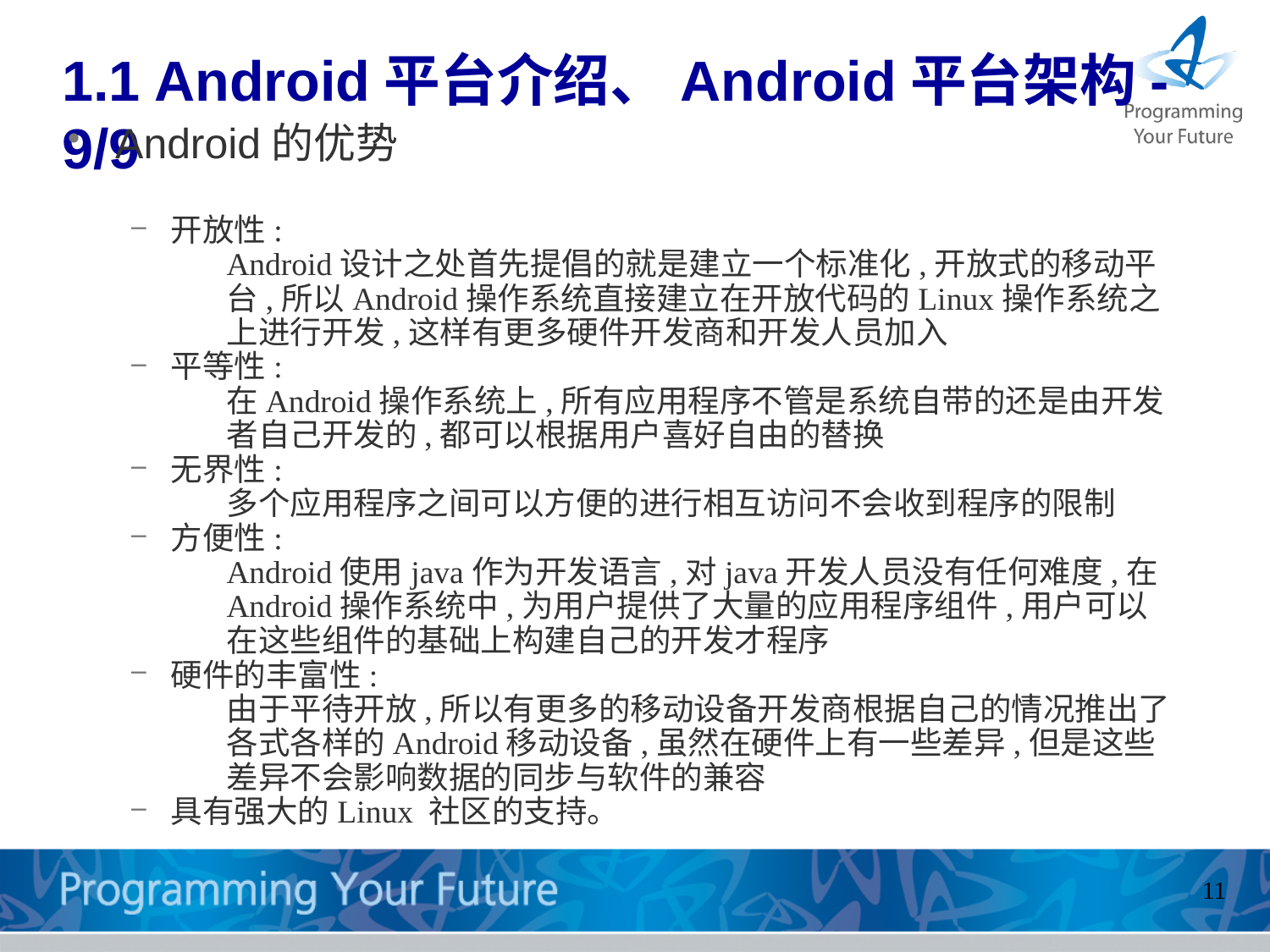

# 1.1 Android平台介绍、Android平台架构-9/9
Android的优势

开放性:
	Android设计之处首先提倡的就是建立一个标准化,开放式的移动平台,所以Android操作系统直接建立在开放代码的Linux操作系统之上进行开发,这样有更多硬件开发商和开发人员加入
平等性:
	在Android操作系统上,所有应用程序不管是系统自带的还是由开发者自己开发的,都可以根据用户喜好自由的替换
无界性:
	多个应用程序之间可以方便的进行相互访问不会收到程序的限制
方便性:
	Android使用java作为开发语言,对java开发人员没有任何难度,在Android操作系统中,为用户提供了大量的应用程序组件,用户可以在这些组件的基础上构建自己的开发才程序
硬件的丰富性:
	由于平待开放,所以有更多的移动设备开发商根据自己的情况推出了各式各样的Android移动设备,虽然在硬件上有一些差异,但是这些差异不会影响数据的同步与软件的兼容
具有强大的Linux 社区的支持。